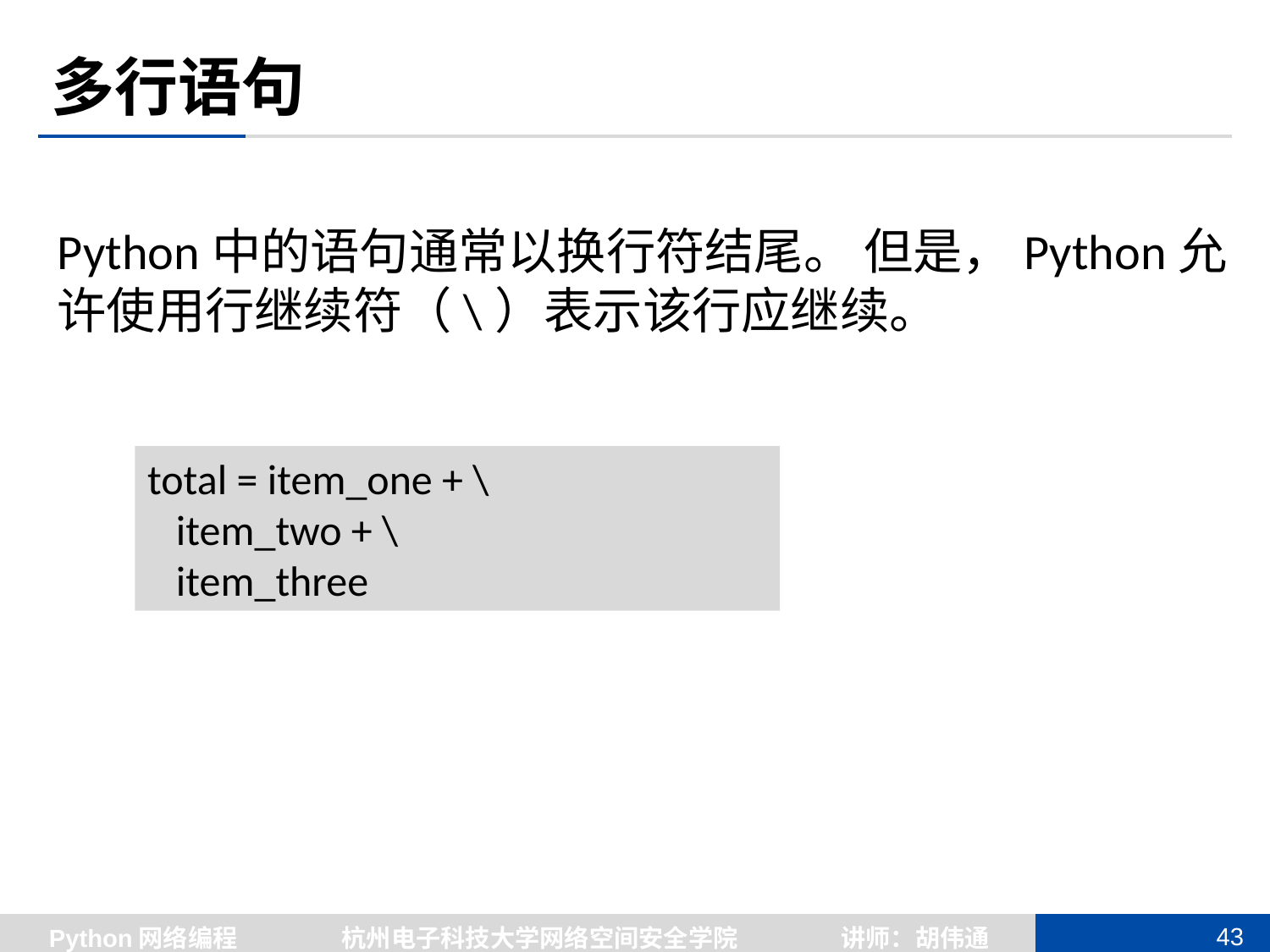

# 多行语句
Python中的语句通常以换行符结尾。 但是，Python允许使用行继续符（\）表示该行应继续。
total = item_one + \
   item_two + \
   item_three